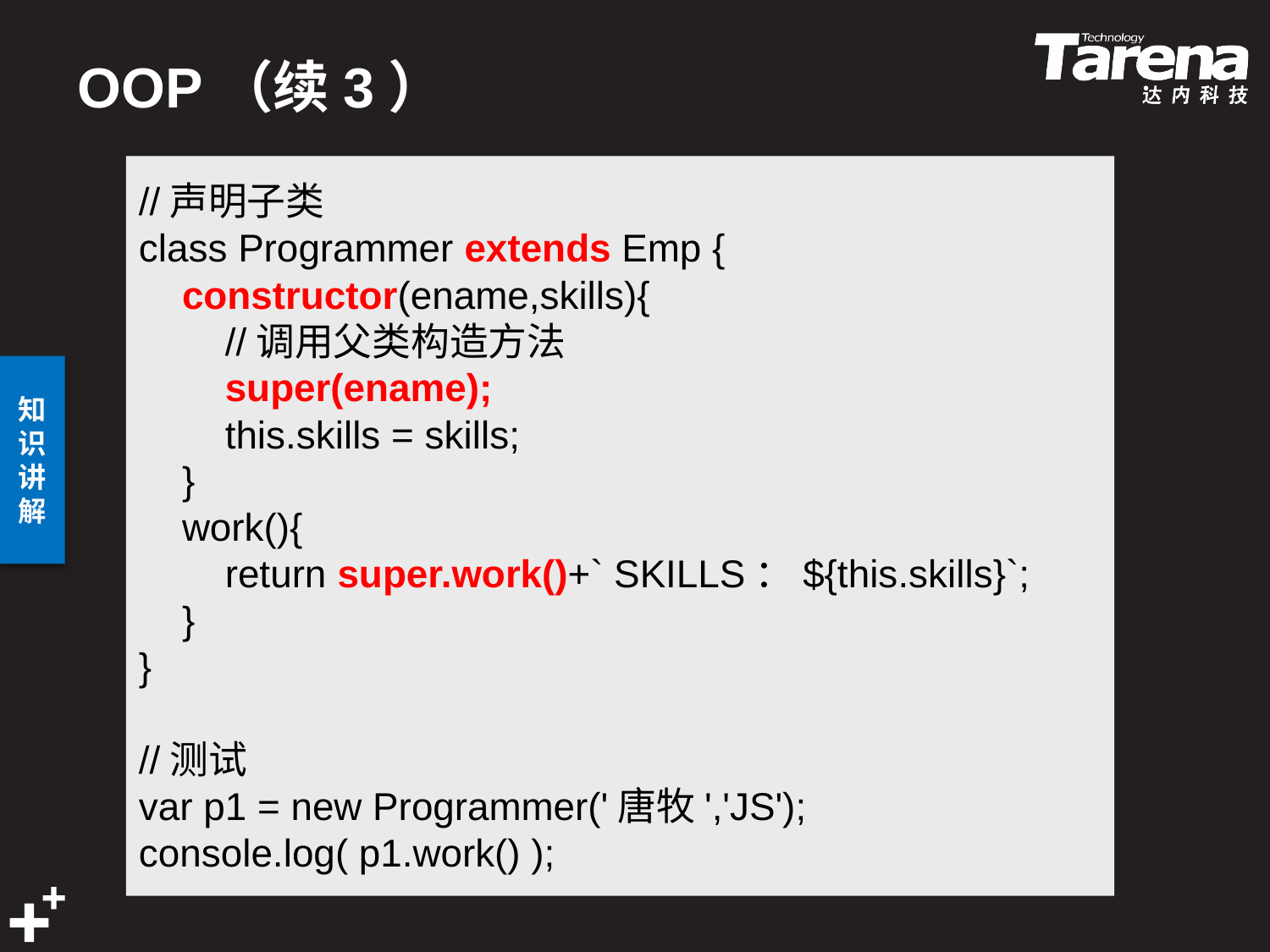

# OOP（续3）
//声明子类
class Programmer extends Emp {
    constructor(ename,skills){
        //调用父类构造方法
        super(ename);
        this.skills = skills;
    }
    work(){
        return super.work()+` SKILLS：${this.skills}`;
    }
}

//测试
var p1 = new Programmer('唐牧','JS');
console.log( p1.work() );